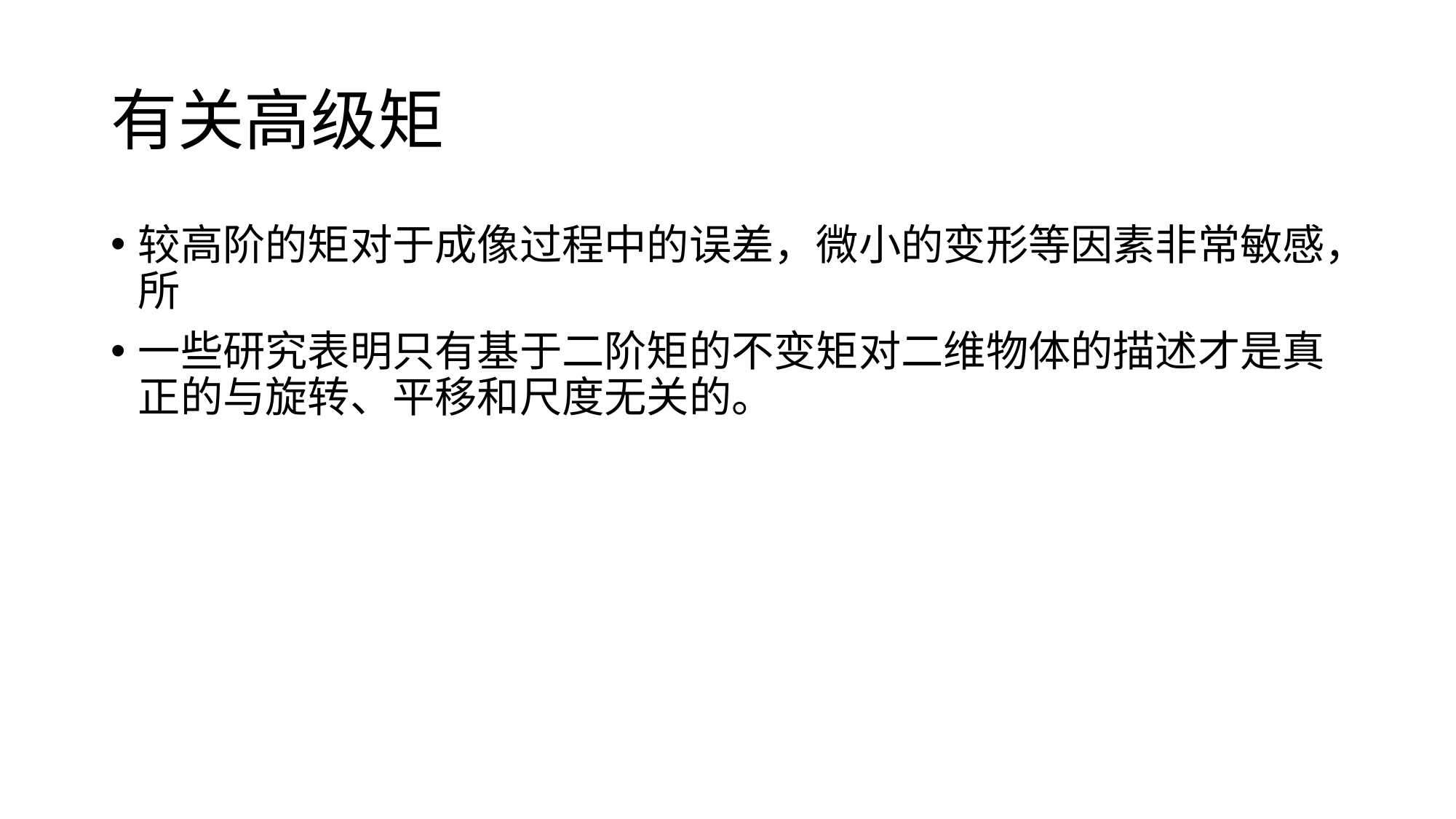

# 有关高级矩
较高阶的矩对于成像过程中的误差，微小的变形等因素非常敏感，所
一些研究表明只有基于二阶矩的不变矩对二维物体的描述才是真正的与旋转、平移和尺度无关的。